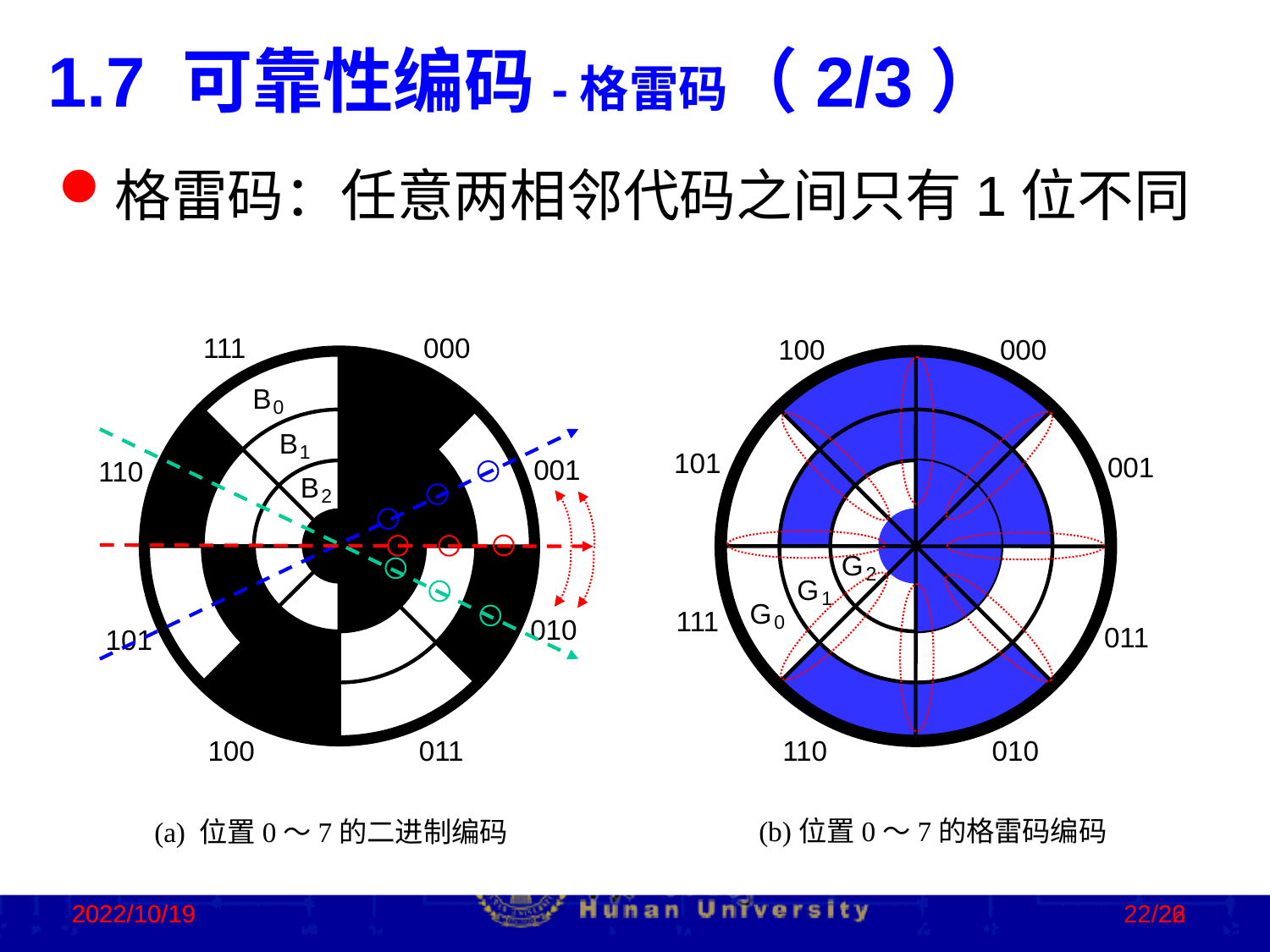

1.7 可靠性编码-格雷码（2/3）
格雷码：任意两相邻代码之间只有1位不同
111
000
100
000

101
001

G
2
G
1
G
111
0
011

110
010
(b)位置0～7的格雷码编码

B
0

B

1
001
110

B

2

010
101

100
011
(a) 位置0～7的二进制编码
2022/10/19
2022/10/19
22
22/26